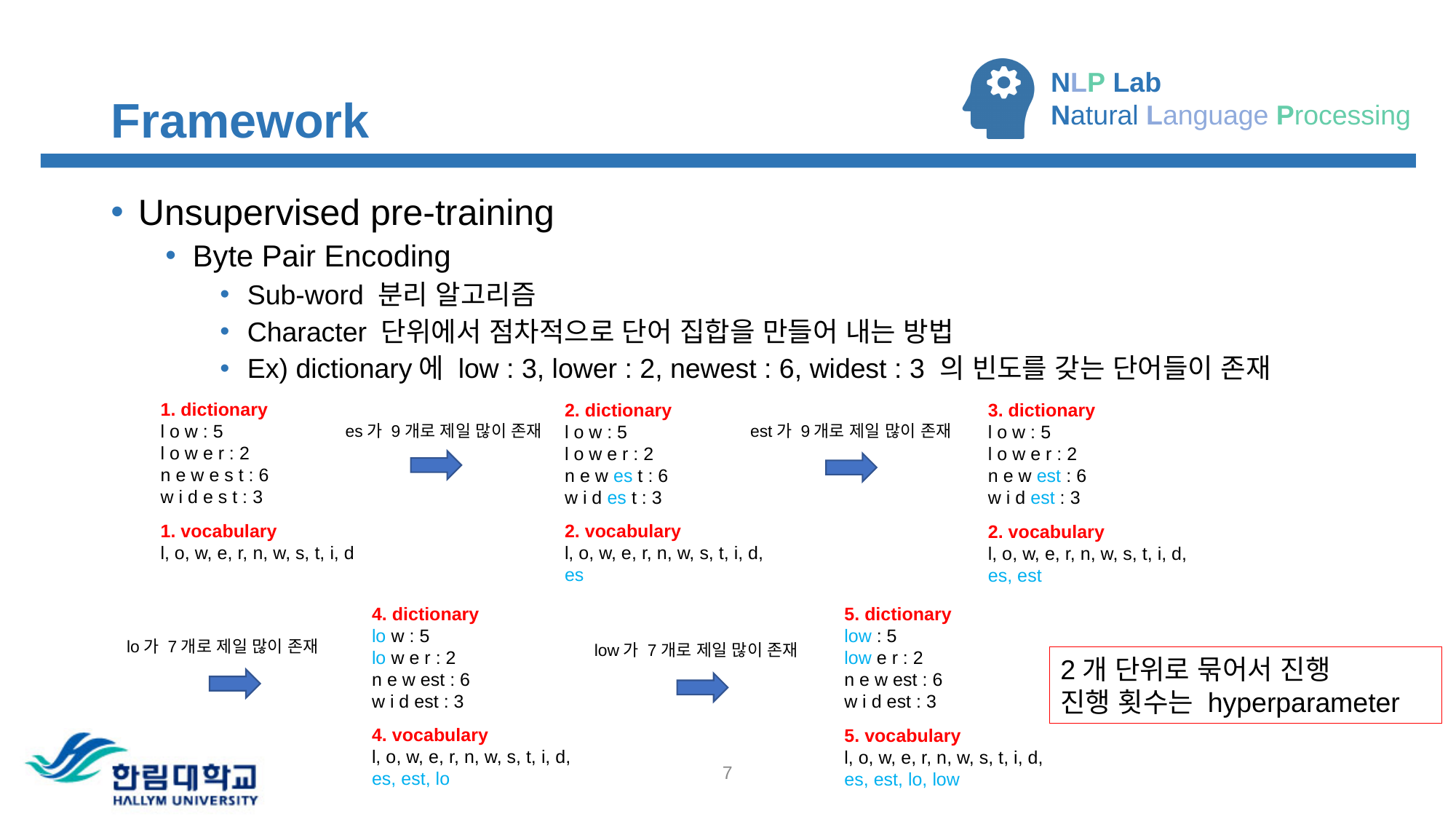

# Framework
Unsupervised pre-training
Byte Pair Encoding
Sub-word 분리 알고리즘
Character 단위에서 점차적으로 단어 집합을 만들어 내는 방법
Ex) dictionary에 low : 3, lower : 2, newest : 6, widest : 3 의 빈도를 갖는 단어들이 존재

1. dictionary
l o w : 5
l o w e r : 2
n e w e s t : 6
w i d e s t : 3
2. dictionary
l o w : 5
l o w e r : 2
n e w es t : 6
w i d es t : 3
3. dictionary
l o w : 5
l o w e r : 2
n e w est : 6
w i d est : 3
es가 9개로 제일 많이 존재
est가 9개로 제일 많이 존재

1. vocabulary
l, o, w, e, r, n, w, s, t, i, d
2. vocabulary
l, o, w, e, r, n, w, s, t, i, d, es
2. vocabulary
l, o, w, e, r, n, w, s, t, i, d, es, est
4. dictionary
lo w : 5
lo w e r : 2
n e w est : 6
w i d est : 3
5. dictionary
low : 5
low e r : 2
n e w est : 6
w i d est : 3
lo가 7개로 제일 많이 존재
low가 7개로 제일 많이 존재
2개 단위로 묶어서 진행
진행 횟수는 hyperparameter

4. vocabulary
l, o, w, e, r, n, w, s, t, i, d, es, est, lo
5. vocabulary
l, o, w, e, r, n, w, s, t, i, d, es, est, lo, low
7